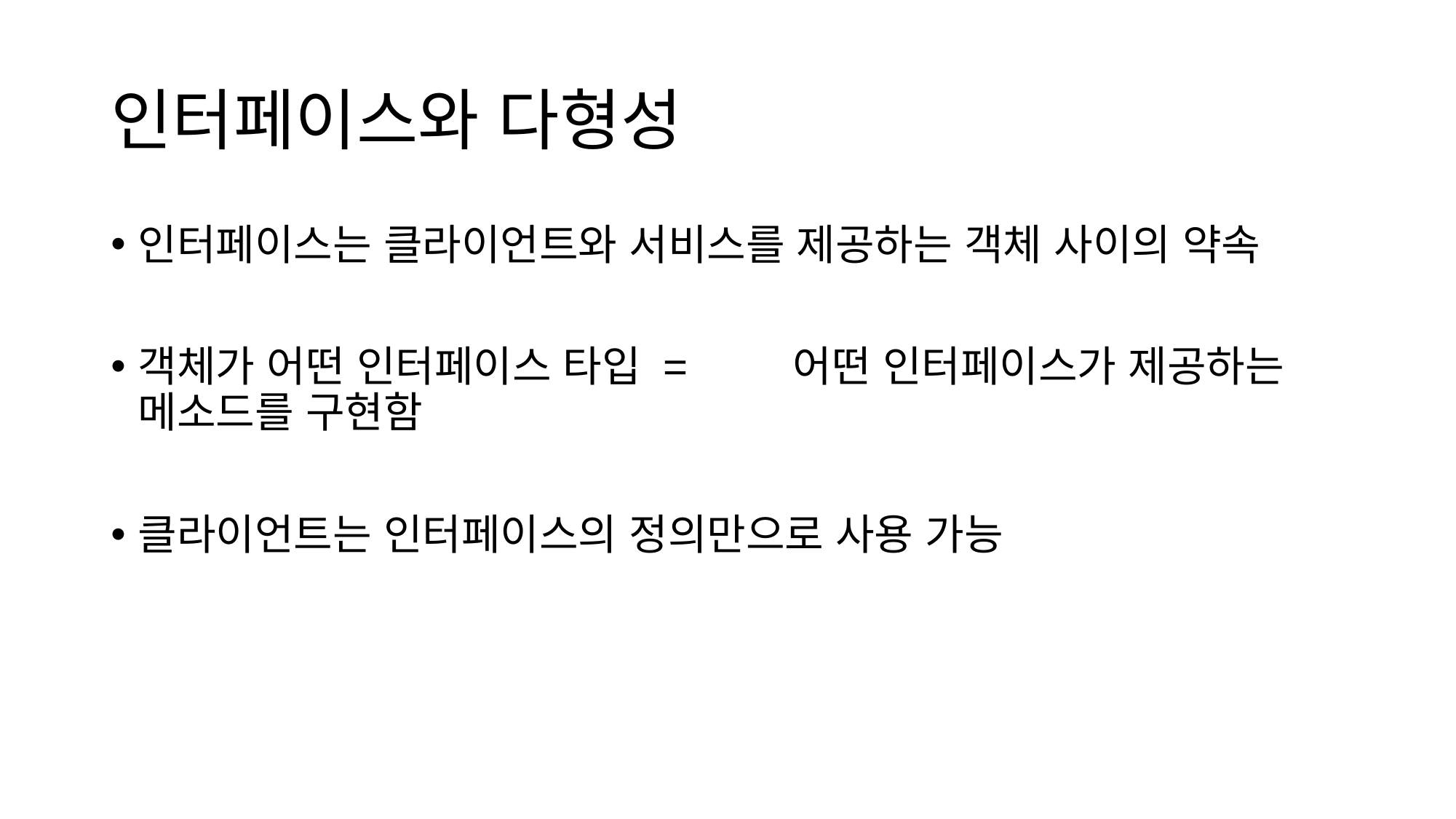

# 인터페이스와 다형성
인터페이스는 클라이언트와 서비스를 제공하는 객체 사이의 약속

객체가 어떤 인터페이스 타입 = 	어떤 인터페이스가 제공하는 메소드를 구현함

클라이언트는 인터페이스의 정의만으로 사용 가능